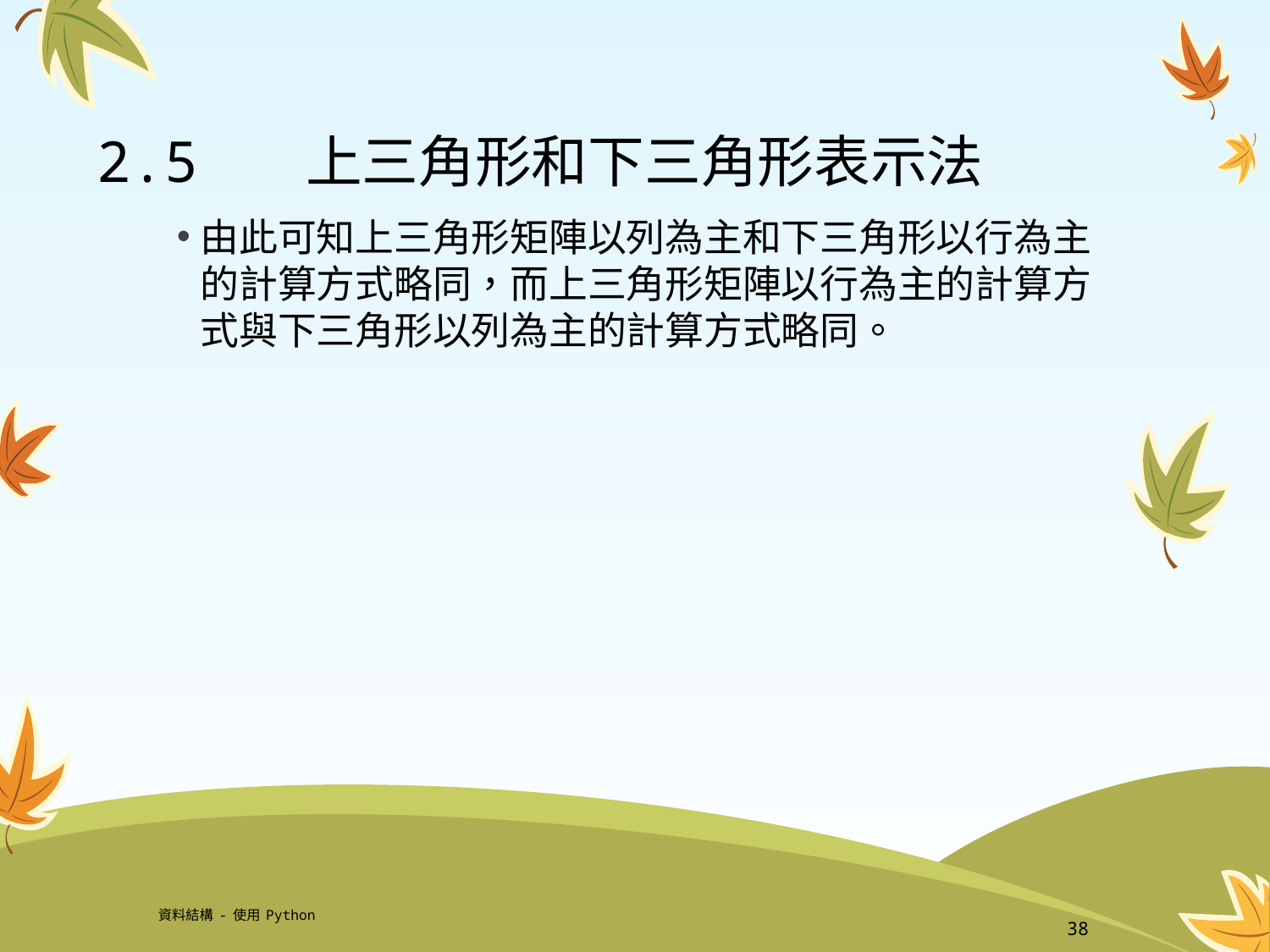

# 2.5	  上三角形和下三角形表示法
由此可知上三角形矩陣以列為主和下三角形以行為主的計算方式略同，而上三角形矩陣以行為主的計算方式與下三角形以列為主的計算方式略同。
資料結構-使用Python
38